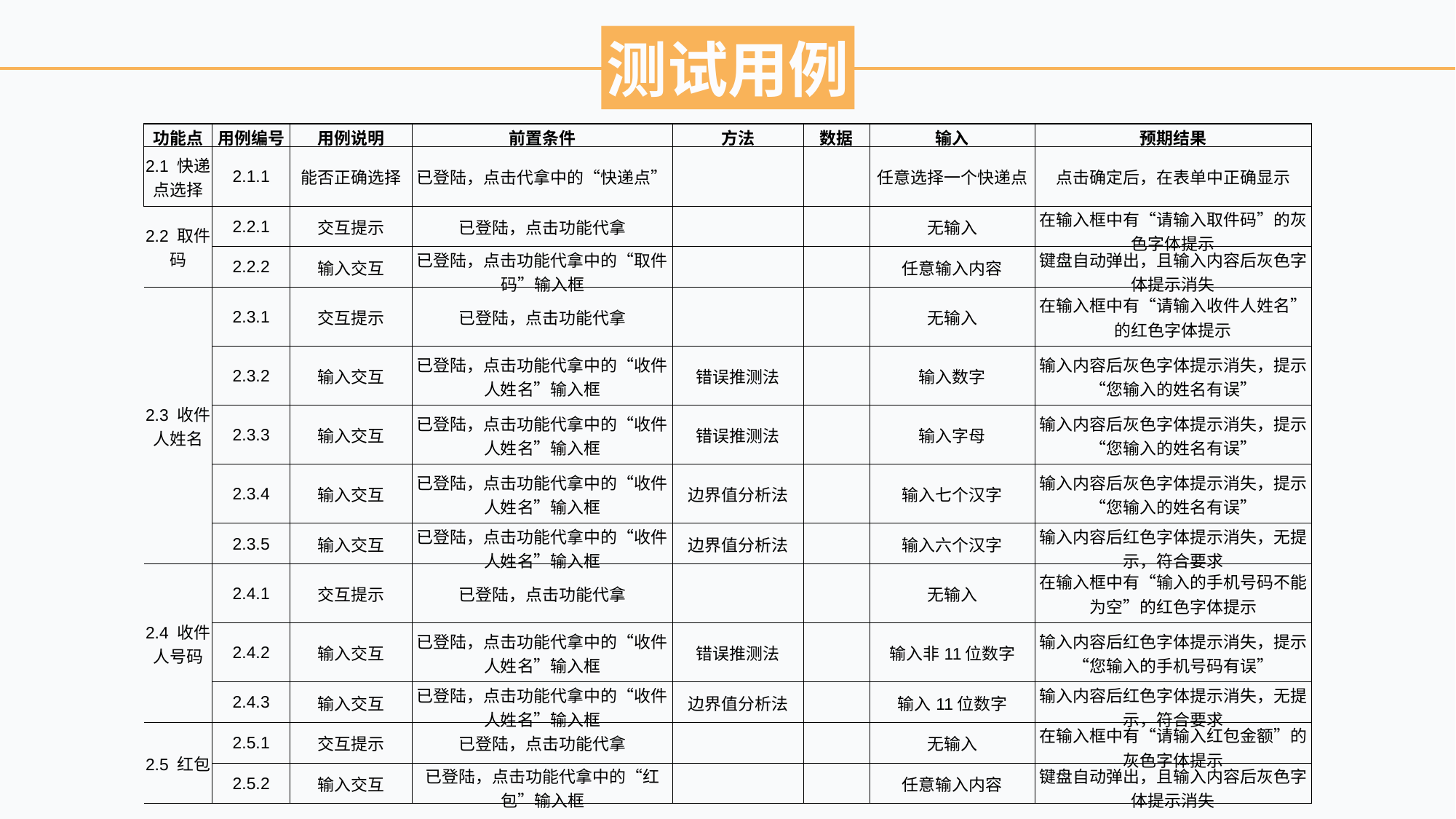

测试用例

| 功能点 | 用例编号 | 用例说明 | 前置条件 | 方法 | 数据 | 输入 | 预期结果 |
| --- | --- | --- | --- | --- | --- | --- | --- |
| 2.1 快递点选择 | 2.1.1 | 能否正确选择 | 已登陆，点击代拿中的“快递点” |  |  | 任意选择一个快递点 | 点击确定后，在表单中正确显示 |
| 2.2 取件码 | 2.2.1 | 交互提示 | 已登陆，点击功能代拿 |  |  | 无输入 | 在输入框中有“请输入取件码”的灰色字体提示 |
|  | 2.2.2 | 输入交互 | 已登陆，点击功能代拿中的“取件码”输入框 |  |  | 任意输入内容 | 键盘自动弹出，且输入内容后灰色字体提示消失 |
| 2.3 收件人姓名 | 2.3.1 | 交互提示 | 已登陆，点击功能代拿 |  |  | 无输入 | 在输入框中有“请输入收件人姓名”的红色字体提示 |
|  | 2.3.2 | 输入交互 | 已登陆，点击功能代拿中的“收件人姓名”输入框 | 错误推测法 |  | 输入数字 | 输入内容后灰色字体提示消失，提示“您输入的姓名有误” |
|  | 2.3.3 | 输入交互 | 已登陆，点击功能代拿中的“收件人姓名”输入框 | 错误推测法 |  | 输入字母 | 输入内容后灰色字体提示消失，提示“您输入的姓名有误” |
|  | 2.3.4 | 输入交互 | 已登陆，点击功能代拿中的“收件人姓名”输入框 | 边界值分析法 |  | 输入七个汉字 | 输入内容后灰色字体提示消失，提示“您输入的姓名有误” |
|  | 2.3.5 | 输入交互 | 已登陆，点击功能代拿中的“收件人姓名”输入框 | 边界值分析法 |  | 输入六个汉字 | 输入内容后红色字体提示消失，无提示，符合要求 |
| 2.4 收件人号码 | 2.4.1 | 交互提示 | 已登陆，点击功能代拿 |  |  | 无输入 | 在输入框中有“输入的手机号码不能为空”的红色字体提示 |
|  | 2.4.2 | 输入交互 | 已登陆，点击功能代拿中的“收件人姓名”输入框 | 错误推测法 |  | 输入非11位数字 | 输入内容后红色字体提示消失，提示“您输入的手机号码有误” |
|  | 2.4.3 | 输入交互 | 已登陆，点击功能代拿中的“收件人姓名”输入框 | 边界值分析法 |  | 输入11位数字 | 输入内容后红色字体提示消失，无提示，符合要求 |
| 2.5 红包 | 2.5.1 | 交互提示 | 已登陆，点击功能代拿 |  |  | 无输入 | 在输入框中有“请输入红包金额”的灰色字体提示 |
|  | 2.5.2 | 输入交互 | 已登陆，点击功能代拿中的“红包”输入框 |  |  | 任意输入内容 | 键盘自动弹出，且输入内容后灰色字体提示消失 |